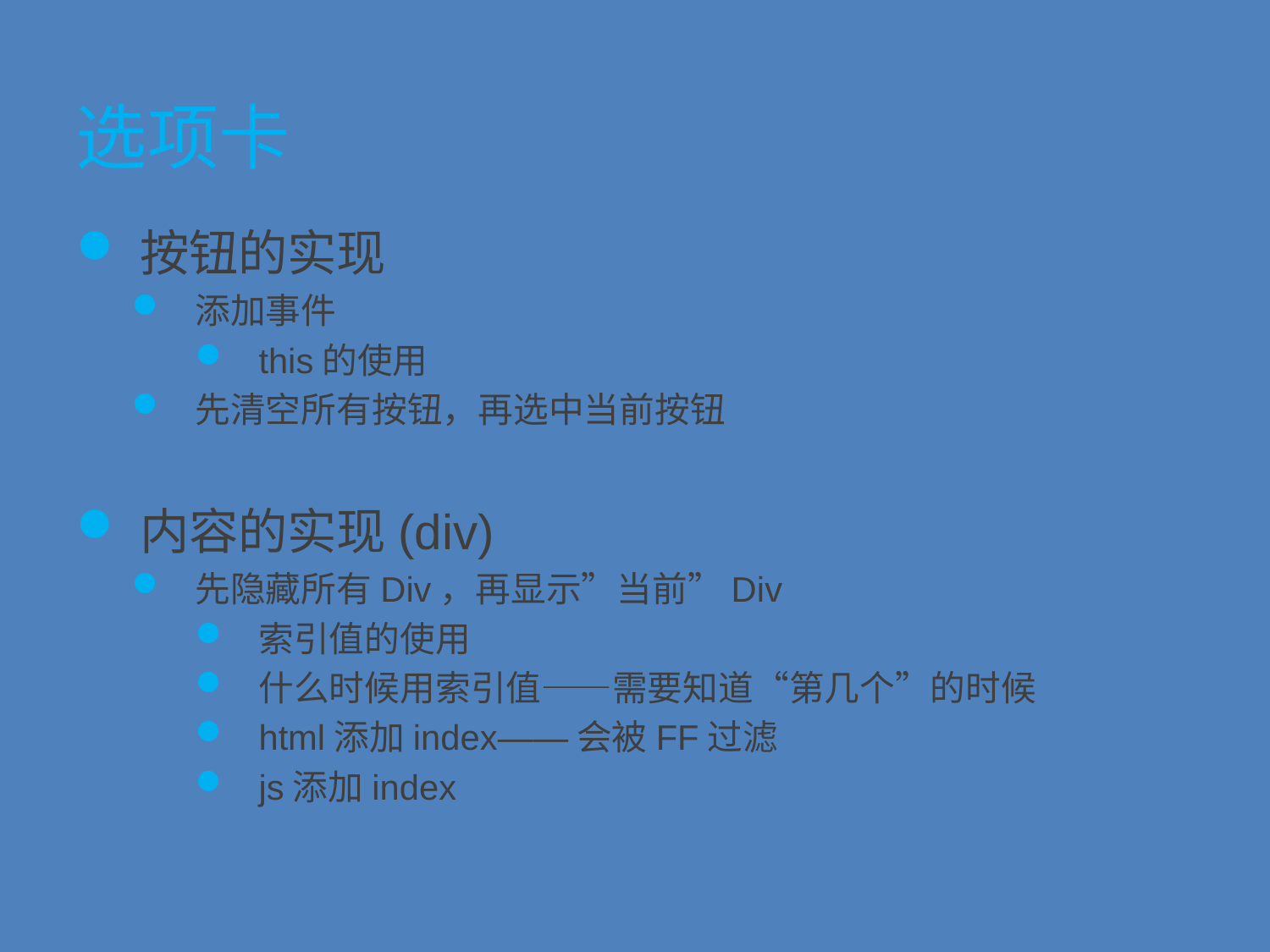

# 选项卡
按钮的实现
添加事件
this的使用
先清空所有按钮，再选中当前按钮

内容的实现(div)
先隐藏所有Div，再显示”当前”Div
索引值的使用
什么时候用索引值——需要知道“第几个”的时候
html添加index——会被FF过滤
js添加index